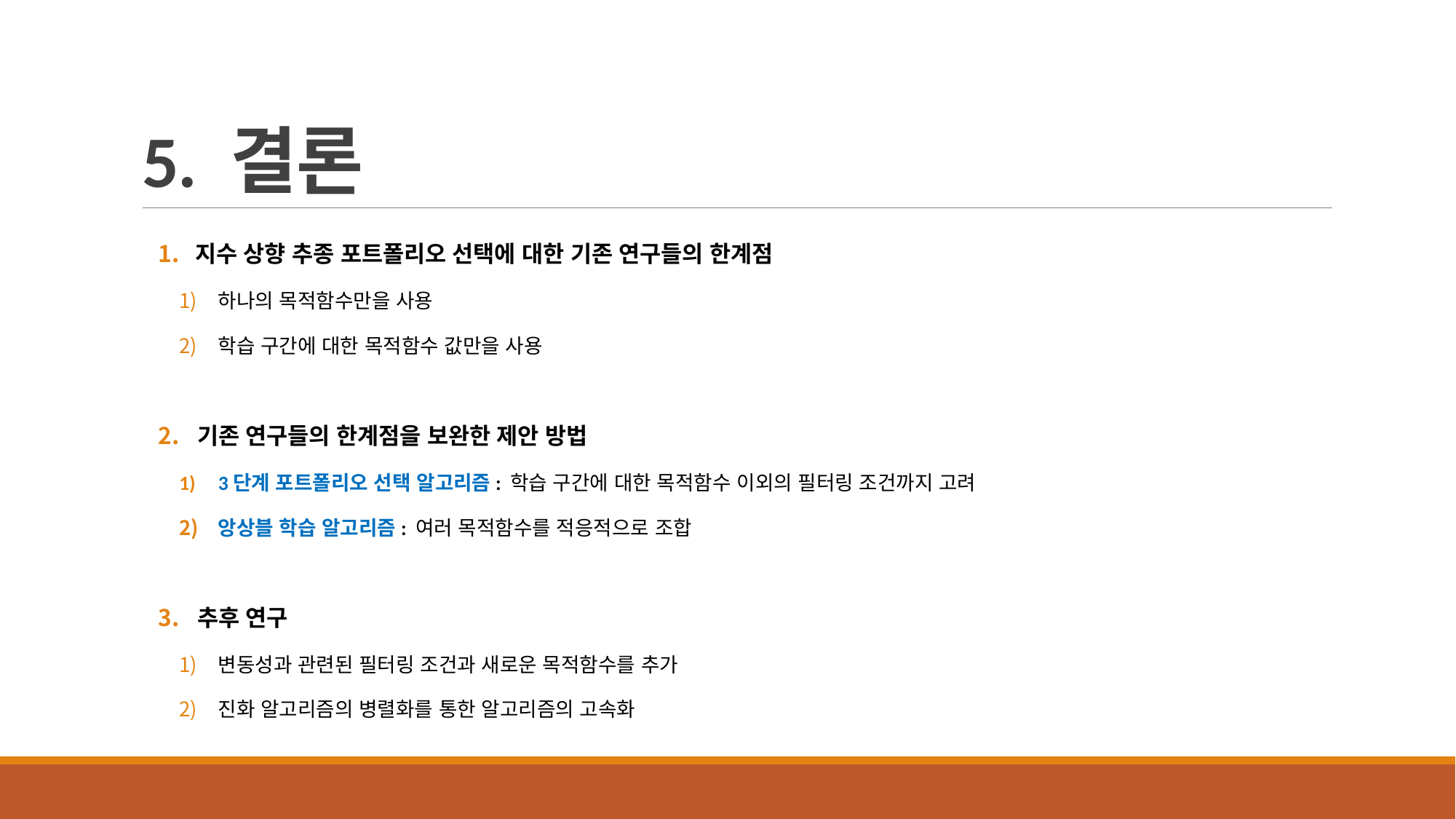

# 5. 결론
지수 상향 추종 포트폴리오 선택에 대한 기존 연구들의 한계점
하나의 목적함수만을 사용
학습 구간에 대한 목적함수 값만을 사용

기존 연구들의 한계점을 보완한 제안 방법
3단계 포트폴리오 선택 알고리즘: 학습 구간에 대한 목적함수 이외의 필터링 조건까지 고려
앙상블 학습 알고리즘: 여러 목적함수를 적응적으로 조합

추후 연구
변동성과 관련된 필터링 조건과 새로운 목적함수를 추가
진화 알고리즘의 병렬화를 통한 알고리즘의 고속화